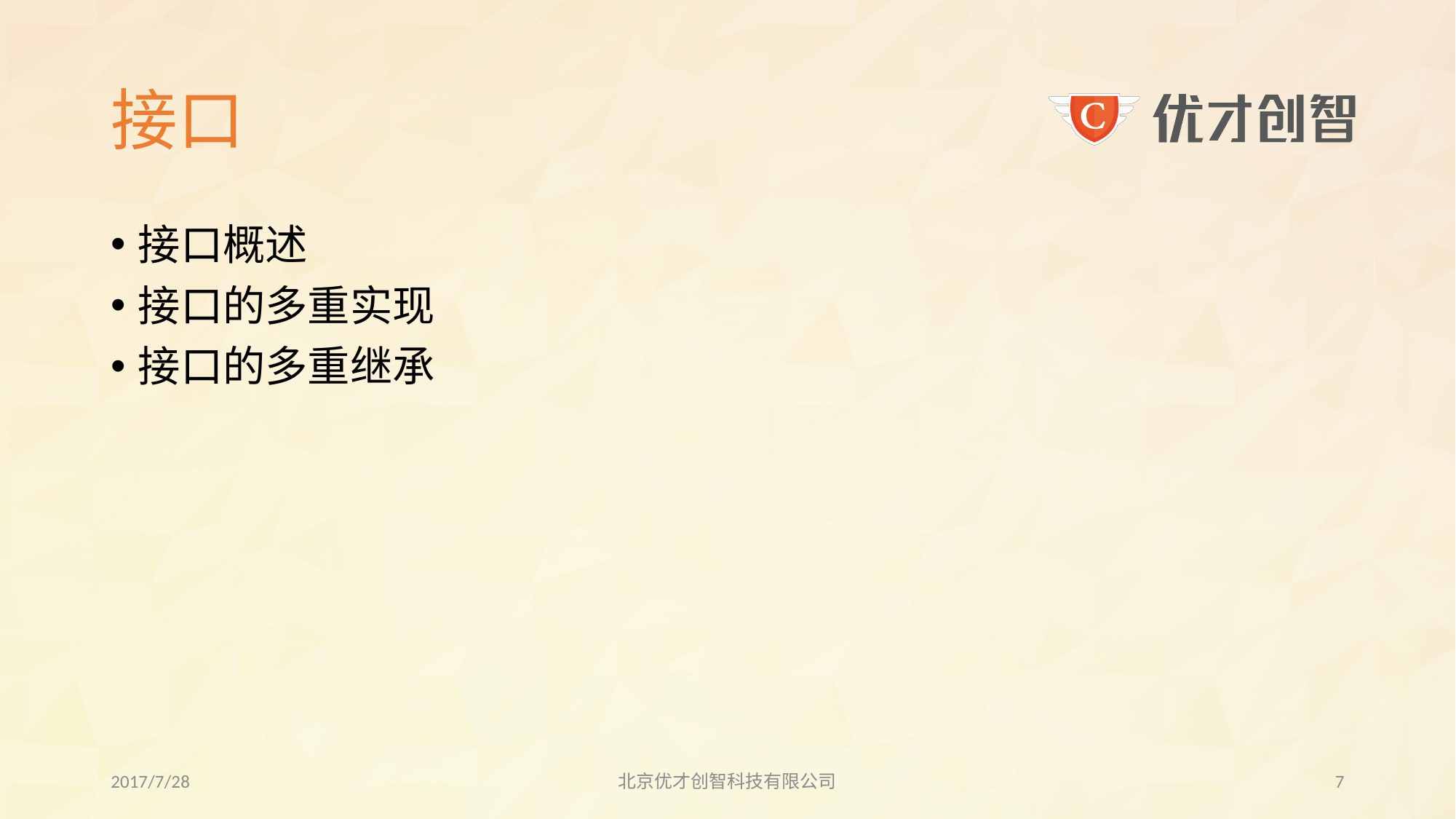

# 接口
接口概述
接口的多重实现
接口的多重继承
2017/7/28
北京优才创智科技有限公司
7